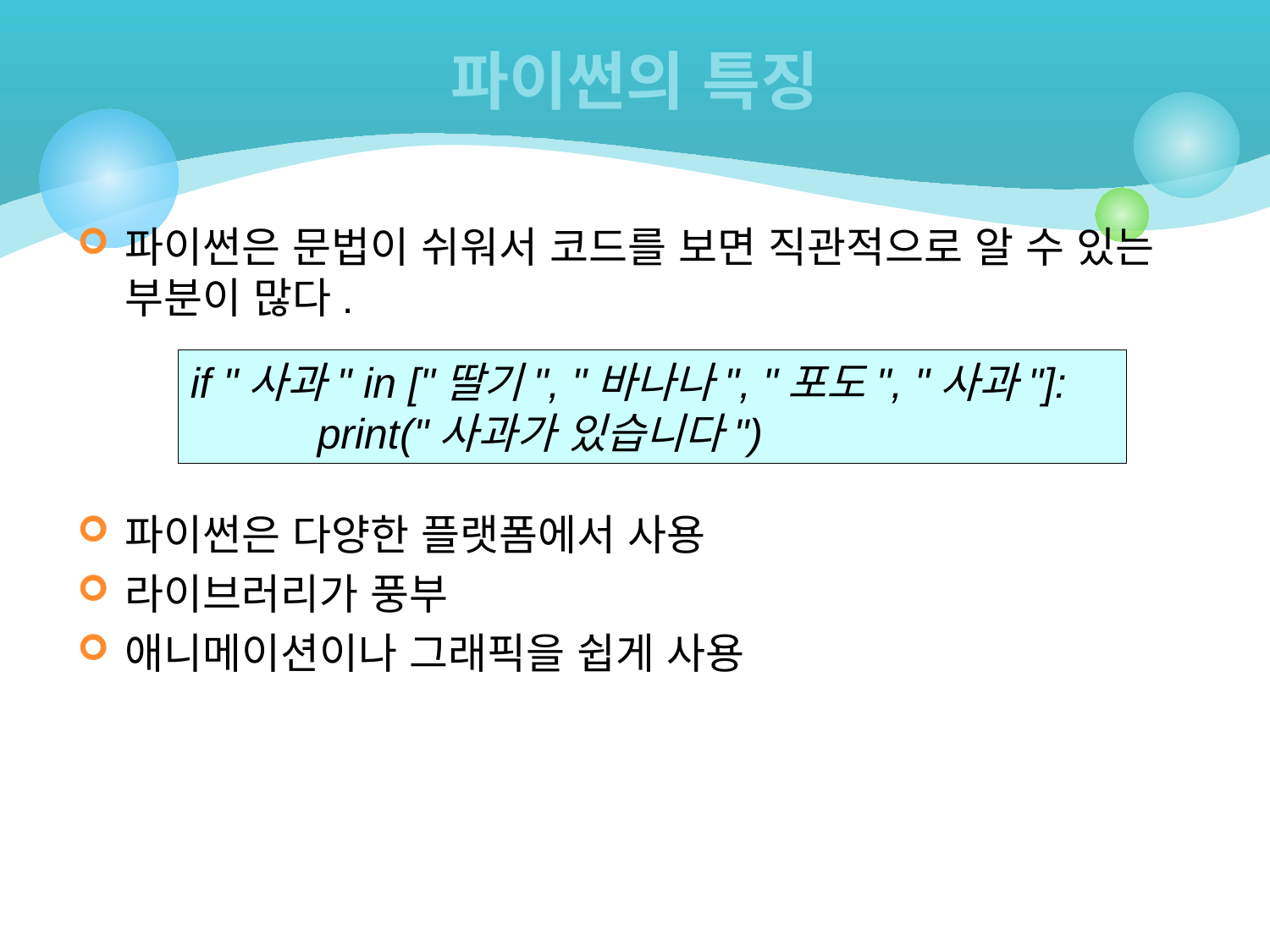

# 파이썬의 특징
파이썬은 문법이 쉬워서 코드를 보면 직관적으로 알 수 있는 부분이 많다.

파이썬은 다양한 플랫폼에서 사용
라이브러리가 풍부
애니메이션이나 그래픽을 쉽게 사용
if "사과" in ["딸기", "바나나", "포도", "사과"]:
	print("사과가 있습니다")